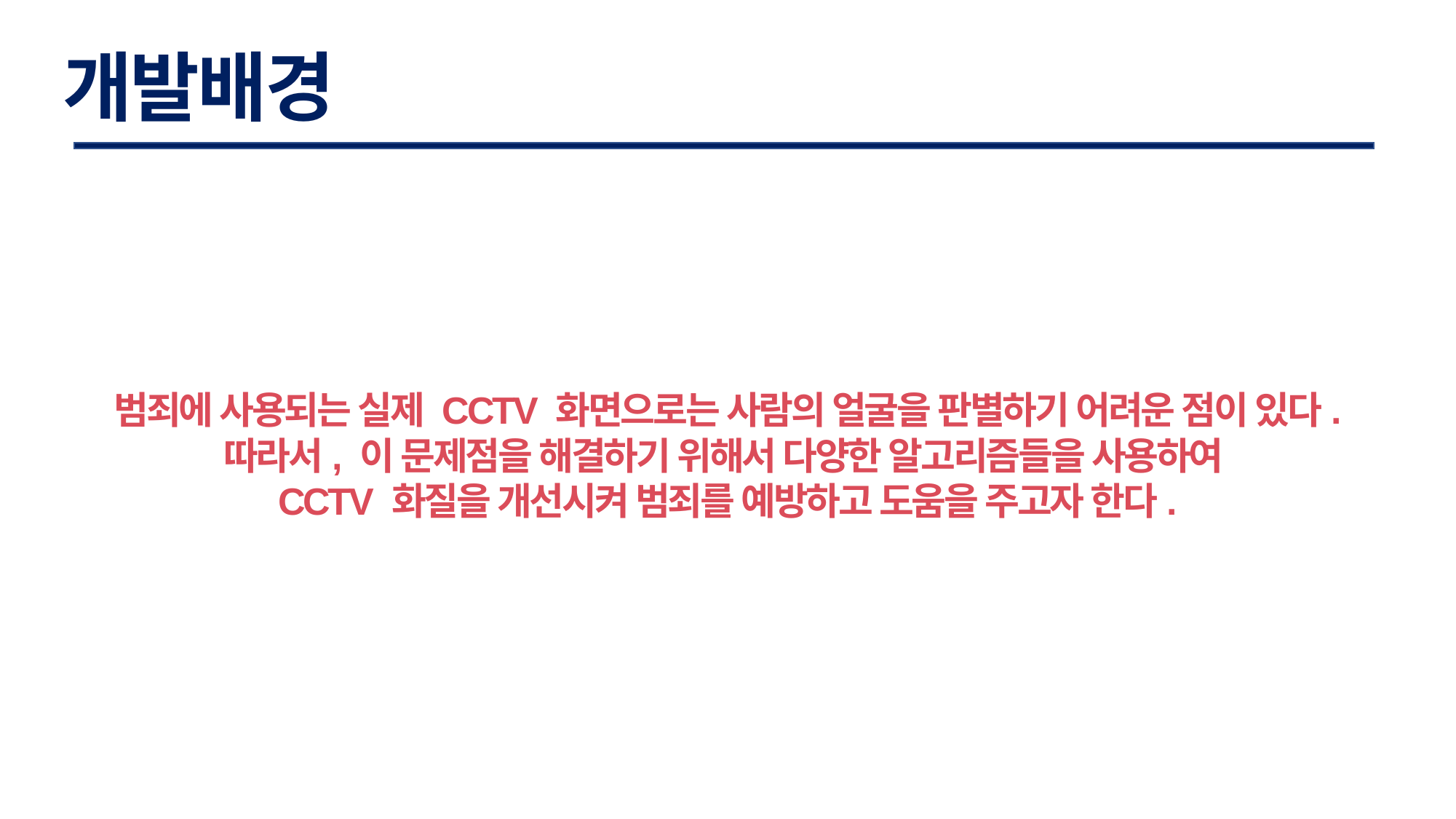

개발배경

범죄에 사용되는 실제 CCTV 화면으로는 사람의 얼굴을 판별하기 어려운 점이 있다.
따라서, 이 문제점을 해결하기 위해서 다양한 알고리즘들을 사용하여
CCTV 화질을 개선시켜 범죄를 예방하고 도움을 주고자 한다.